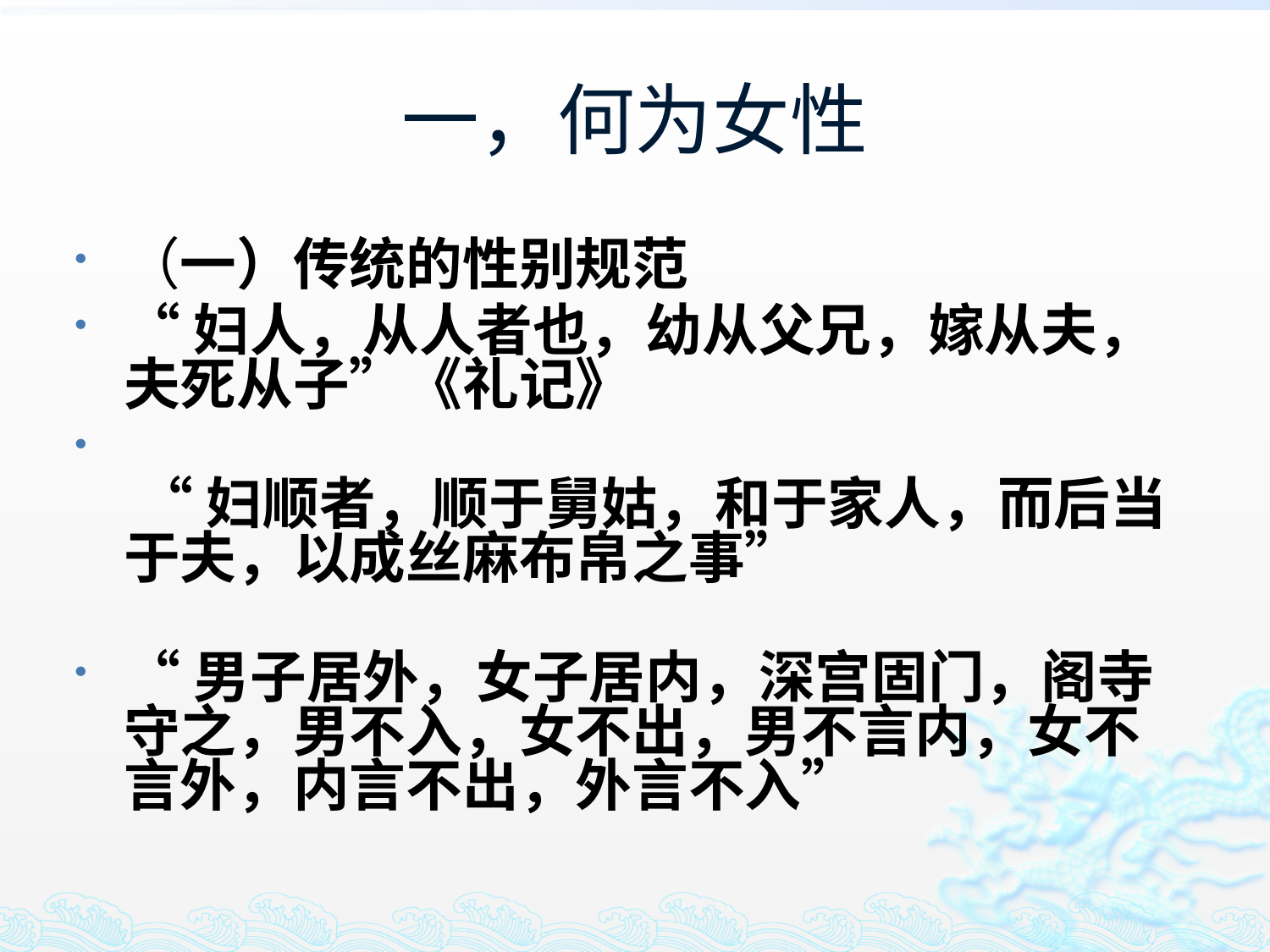

# 一，何为女性
（一）传统的性别规范
“妇人，从人者也，幼从父兄，嫁从夫，夫死从子”《礼记》
 “妇顺者，顺于舅姑，和于家人，而后当于夫，以成丝麻布帛之事”
“男子居外，女子居内，深宫固门，阁寺守之，男不入，女不出，男不言内，女不言外，内言不出，外言不入”